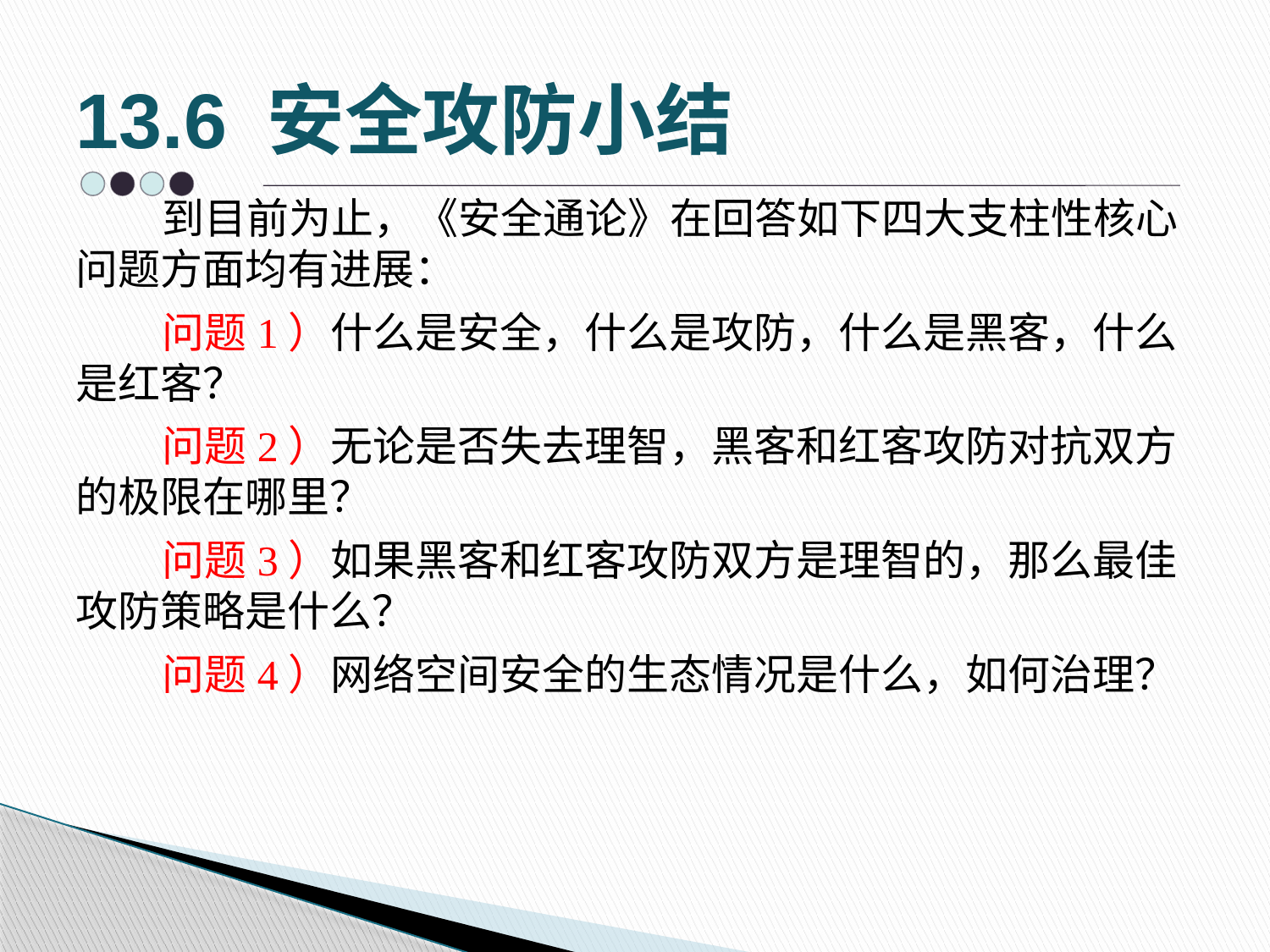

# 13.6 安全攻防小结

        到目前为止，《安全通论》在回答如下四大支柱性核心问题方面均有进展：
        问题1）什么是安全，什么是攻防，什么是黑客，什么是红客？
        问题2）无论是否失去理智，黑客和红客攻防对抗双方的极限在哪里？
        问题3）如果黑客和红客攻防双方是理智的，那么最佳攻防策略是什么？
        问题4）网络空间安全的生态情况是什么，如何治理？